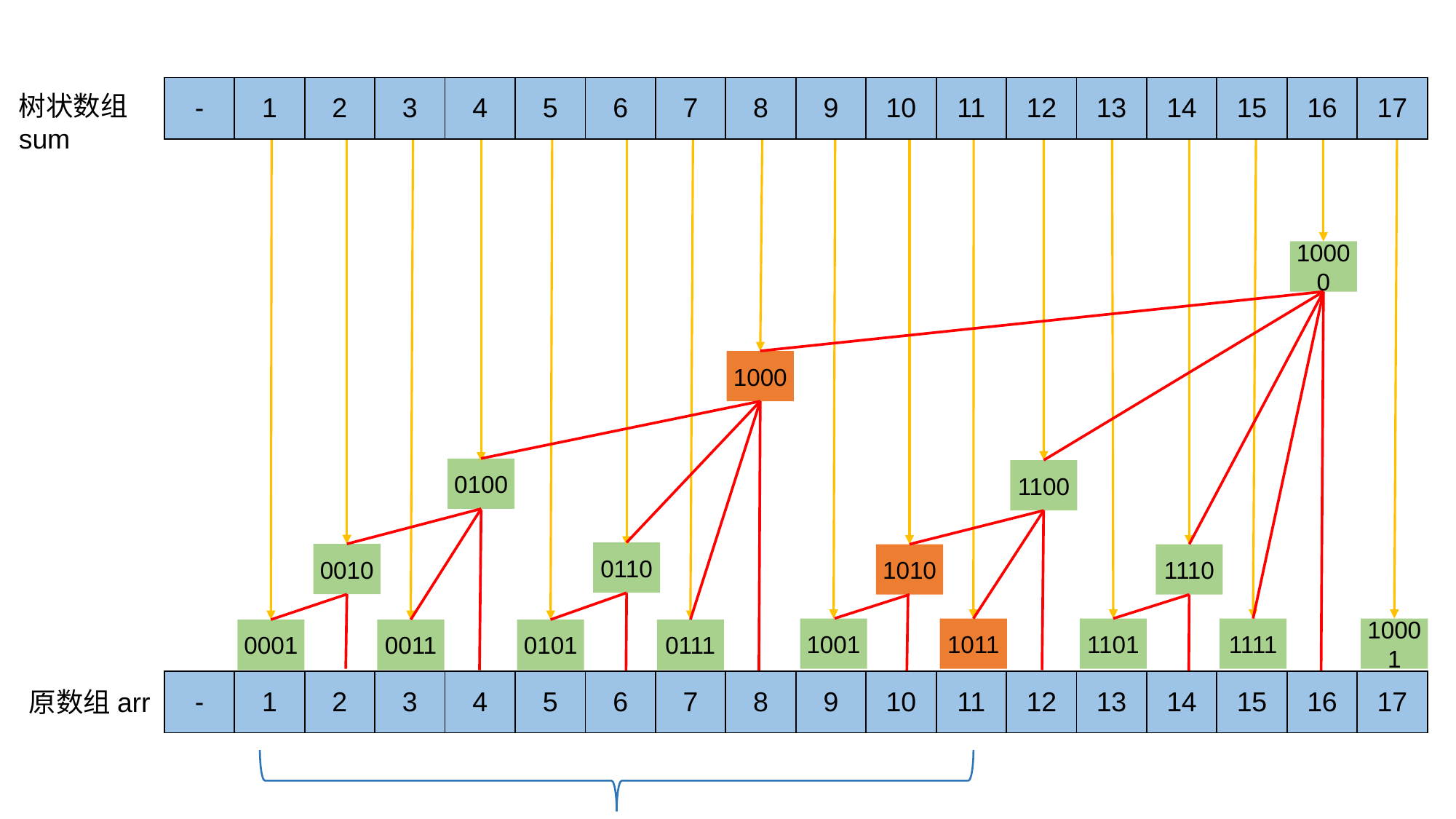

| - | 1 | 2 | 3 | 4 | 5 | 6 | 7 | 8 | 9 | 10 | 11 | 12 | 13 | 14 | 15 | 16 | 17 |
| --- | --- | --- | --- | --- | --- | --- | --- | --- | --- | --- | --- | --- | --- | --- | --- | --- | --- |
树状数组
sum
10000
1000

0100
1100
0110
0010
1010
1110
10001
1001
1011
1101
1111
0001
0011
0101
0111
| - | 1 | 2 | 3 | 4 | 5 | 6 | 7 | 8 | 9 | 10 | 11 | 12 | 13 | 14 | 15 | 16 | 17 |
| --- | --- | --- | --- | --- | --- | --- | --- | --- | --- | --- | --- | --- | --- | --- | --- | --- | --- |
原数组arr
对arr[1]到arr[11]求和
sum[11]+sum[10]+sum[8]